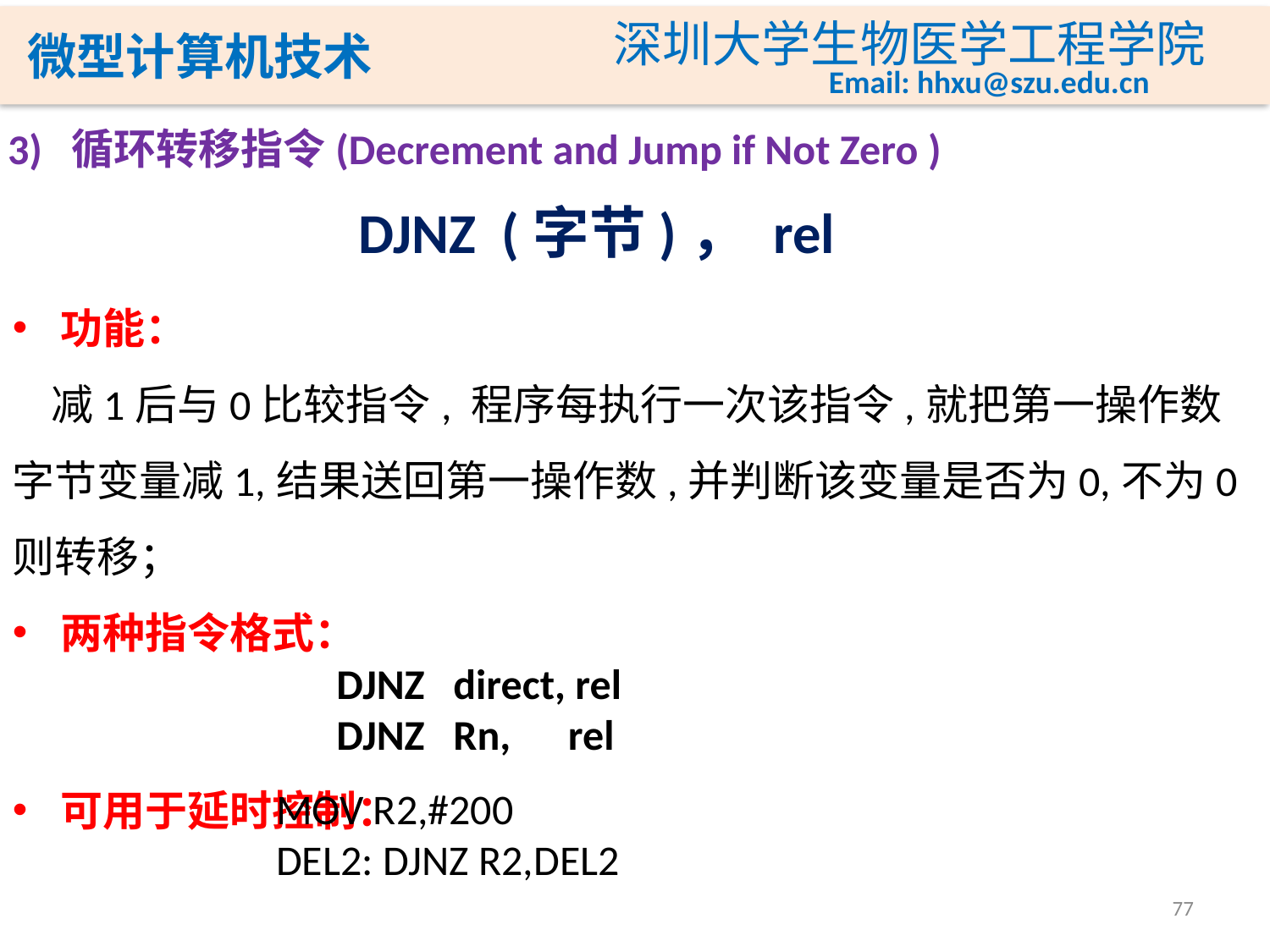

3)  循环转移指令(Decrement and Jump if Not Zero )
DJNZ  (字节)， rel
功能：
   减1后与0比较指令, 程序每执行一次该指令,就把第一操作数字节变量减1,结果送回第一操作数,并判断该变量是否为0,不为0则转移；
两种指令格式：
                                  DJNZ   direct, rel
                                  DJNZ   Rn,      rel
可用于延时控制：

   MOV R2,#200
   DEL2: DJNZ R2,DEL2
77